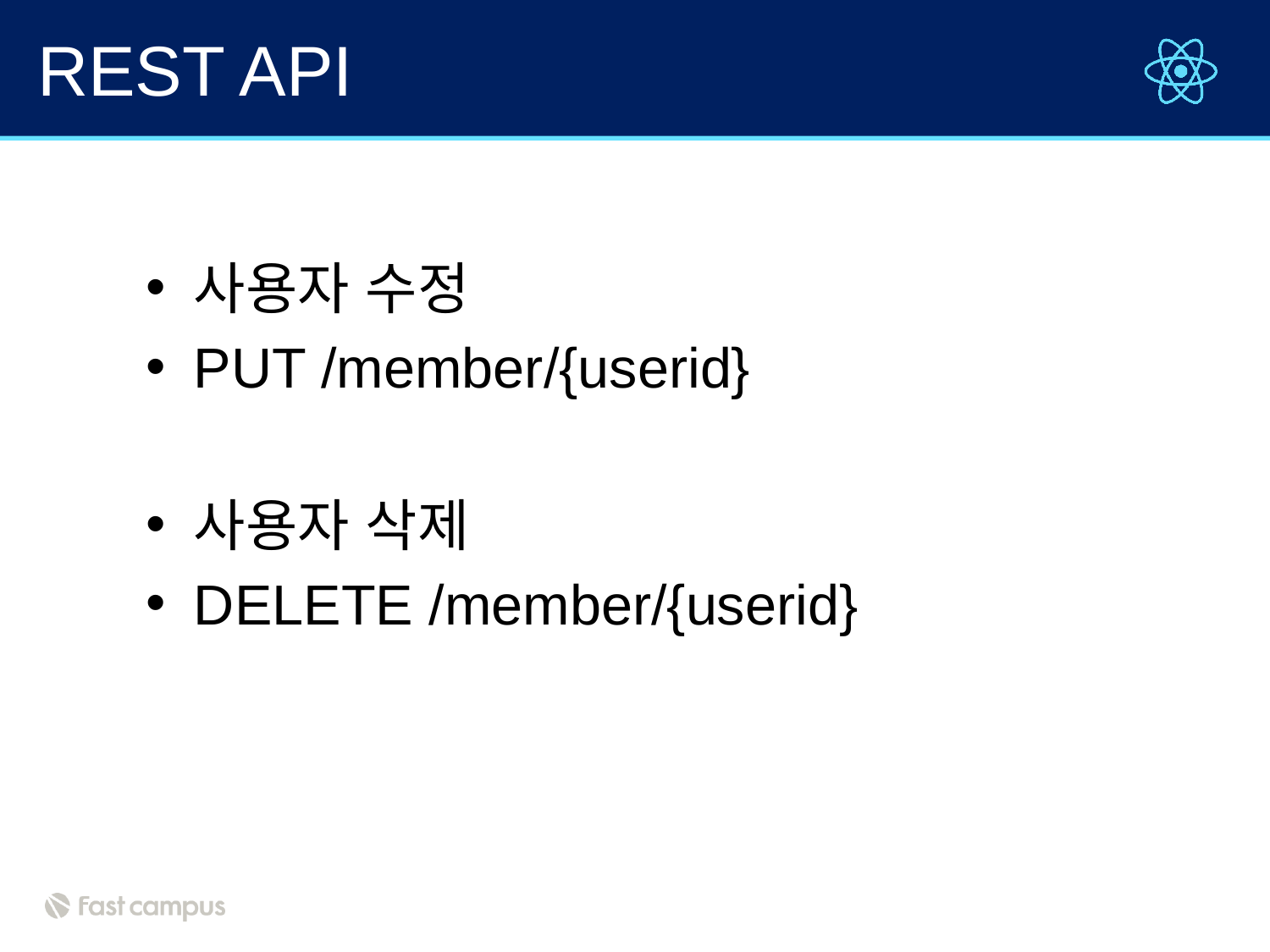

# REST API
사용자 수정
PUT /member/{userid}

사용자 삭제
DELETE /member/{userid}